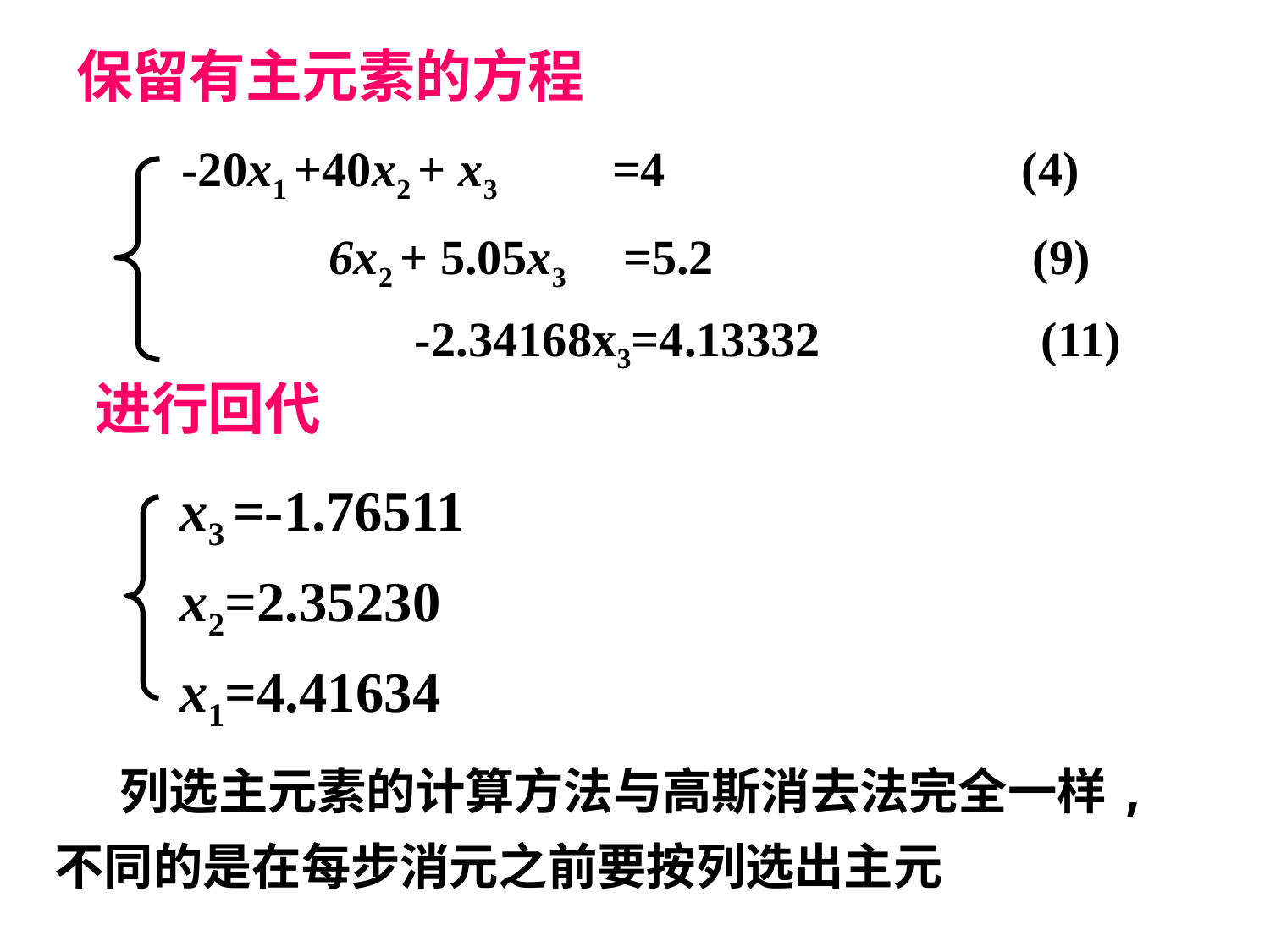

保留有主元素的方程
 -20x1 +40x2 + x3                =4                             (4)
             6x2 + 5.05x3        =5.2                          (9)
                    -2.34168x3=4.13332                  (11)

进行回代
x3 =-1.76511
x2=2.35230
x1=4.41634

    列选主元素的计算方法与高斯消去法完全一样,不同的是在每步消元之前要按列选出主元
记笔记